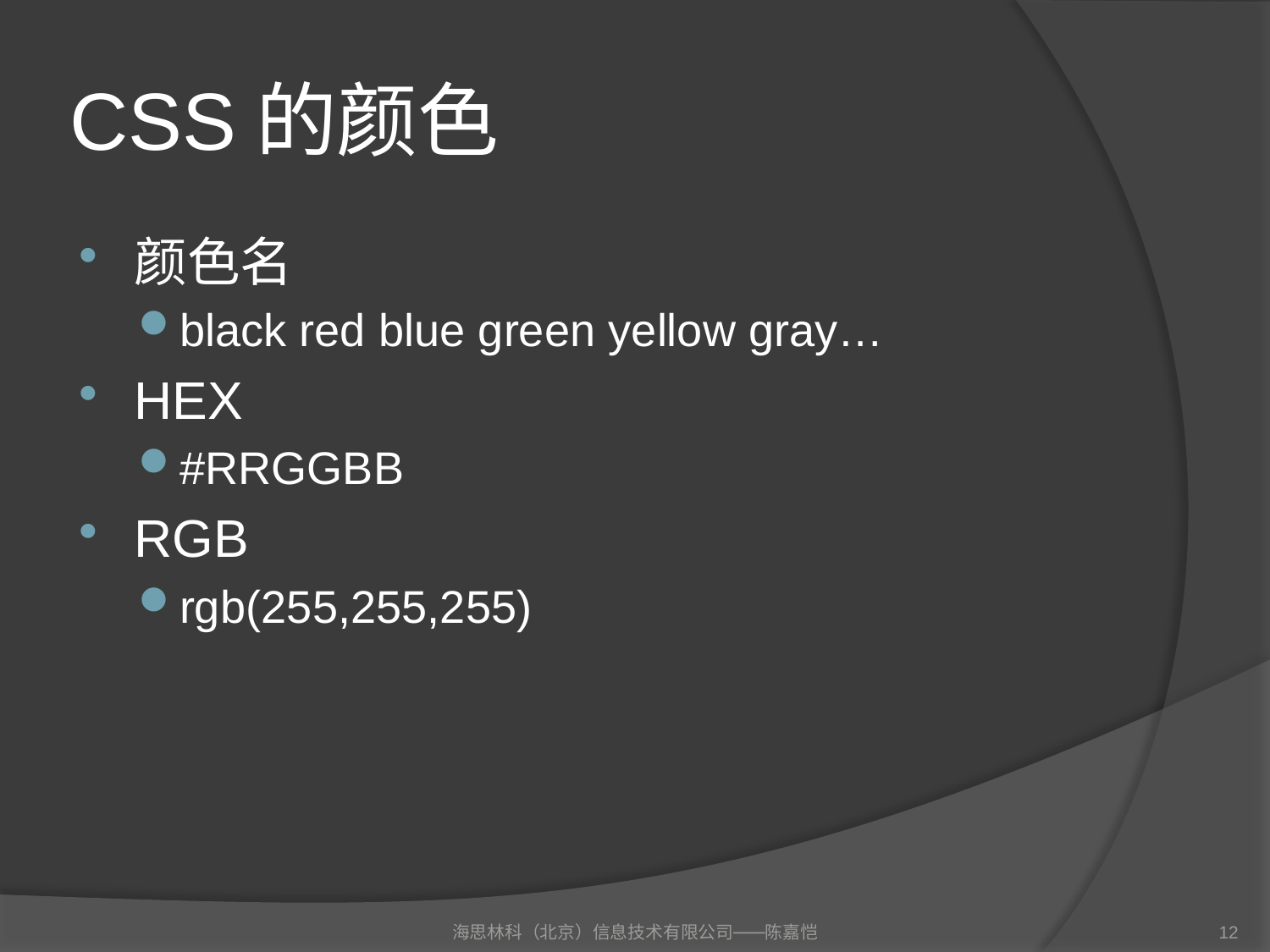

# CSS的颜色
颜色名
black red blue green yellow gray…
HEX
#RRGGBB
RGB
rgb(255,255,255)
海思林科（北京）信息技术有限公司——陈嘉恺
12